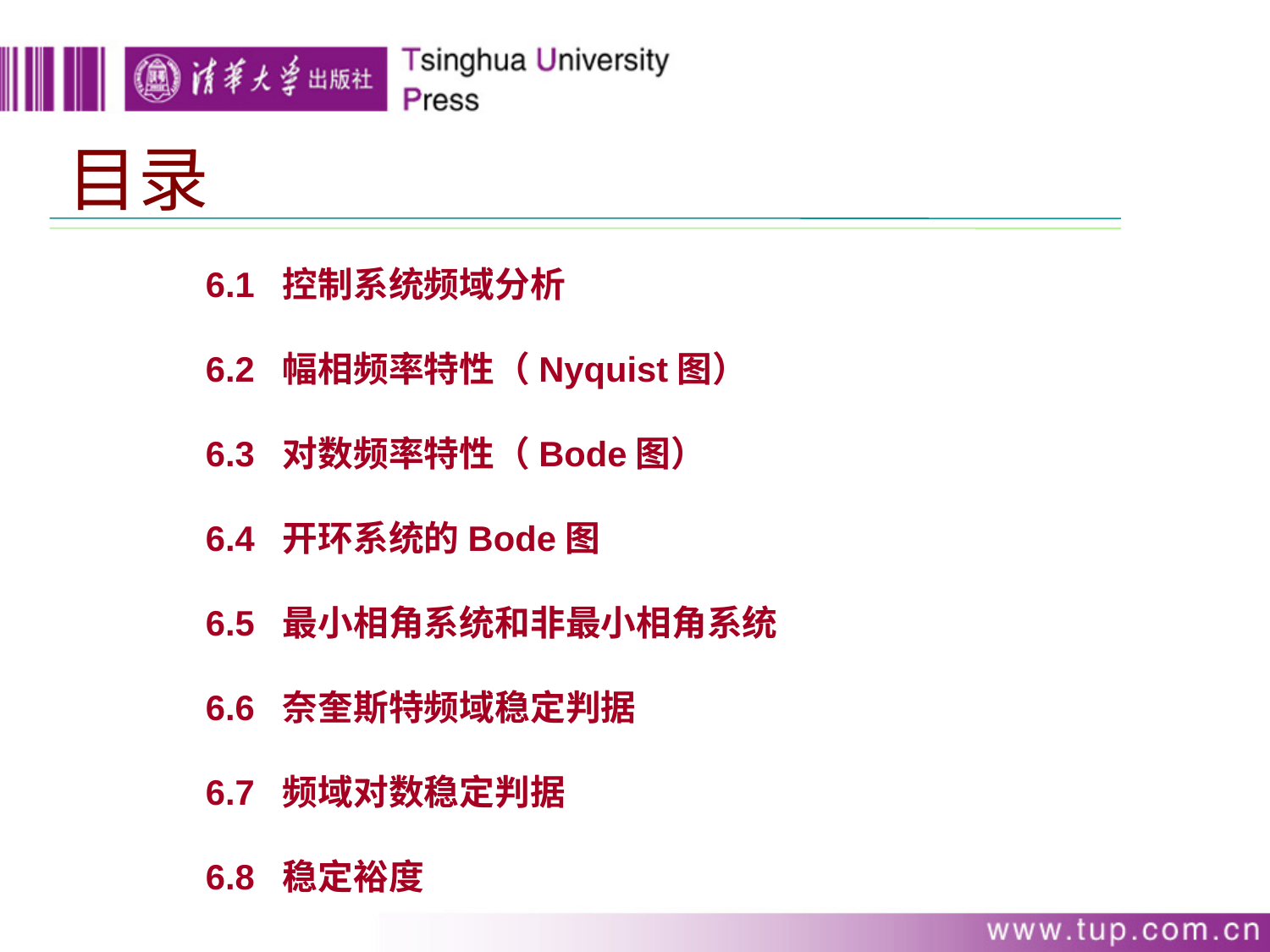

目录
6.1  控制系统频域分析

6.2  幅相频率特性（Nyquist图）

6.3  对数频率特性（Bode图）

6.4  开环系统的Bode图

6.5  最小相角系统和非最小相角系统

6.6  奈奎斯特频域稳定判据

6.7  频域对数稳定判据

6.8  稳定裕度